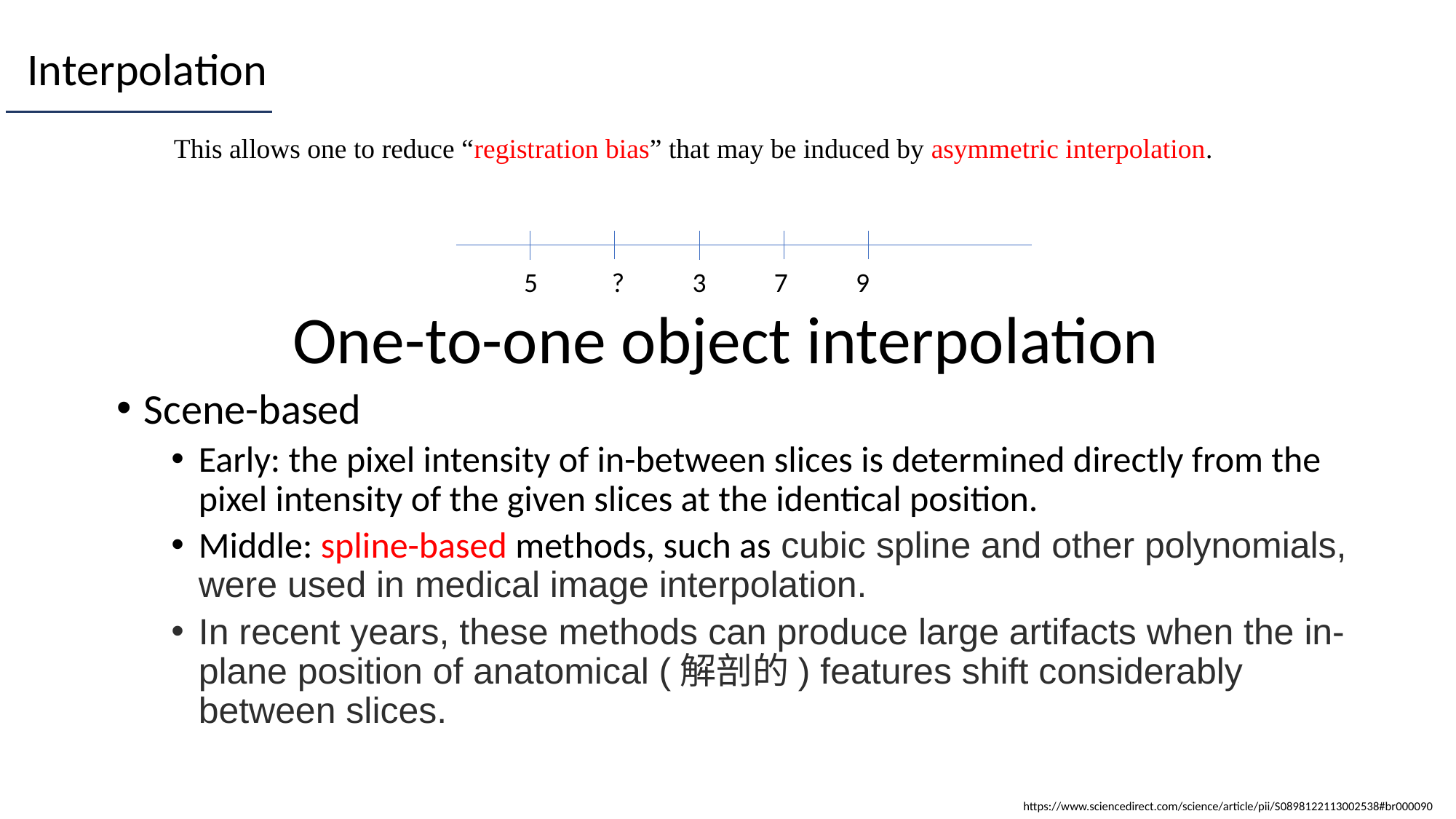

Interpolation
This allows one to reduce “registration bias” that may be induced by asymmetric interpolation.
 5            ?           3           7           9
# One-to-one object interpolation
Scene-based
Early: the pixel intensity of in-between slices is determined directly from the pixel intensity of the given slices at the identical position.
Middle: spline-based methods, such as cubic spline and other polynomials, were used in medical image interpolation.
In recent years, these methods can produce large artifacts when the in-plane position of anatomical (解剖的) features shift considerably between slices.
https://www.sciencedirect.com/science/article/pii/S0898122113002538#br000090